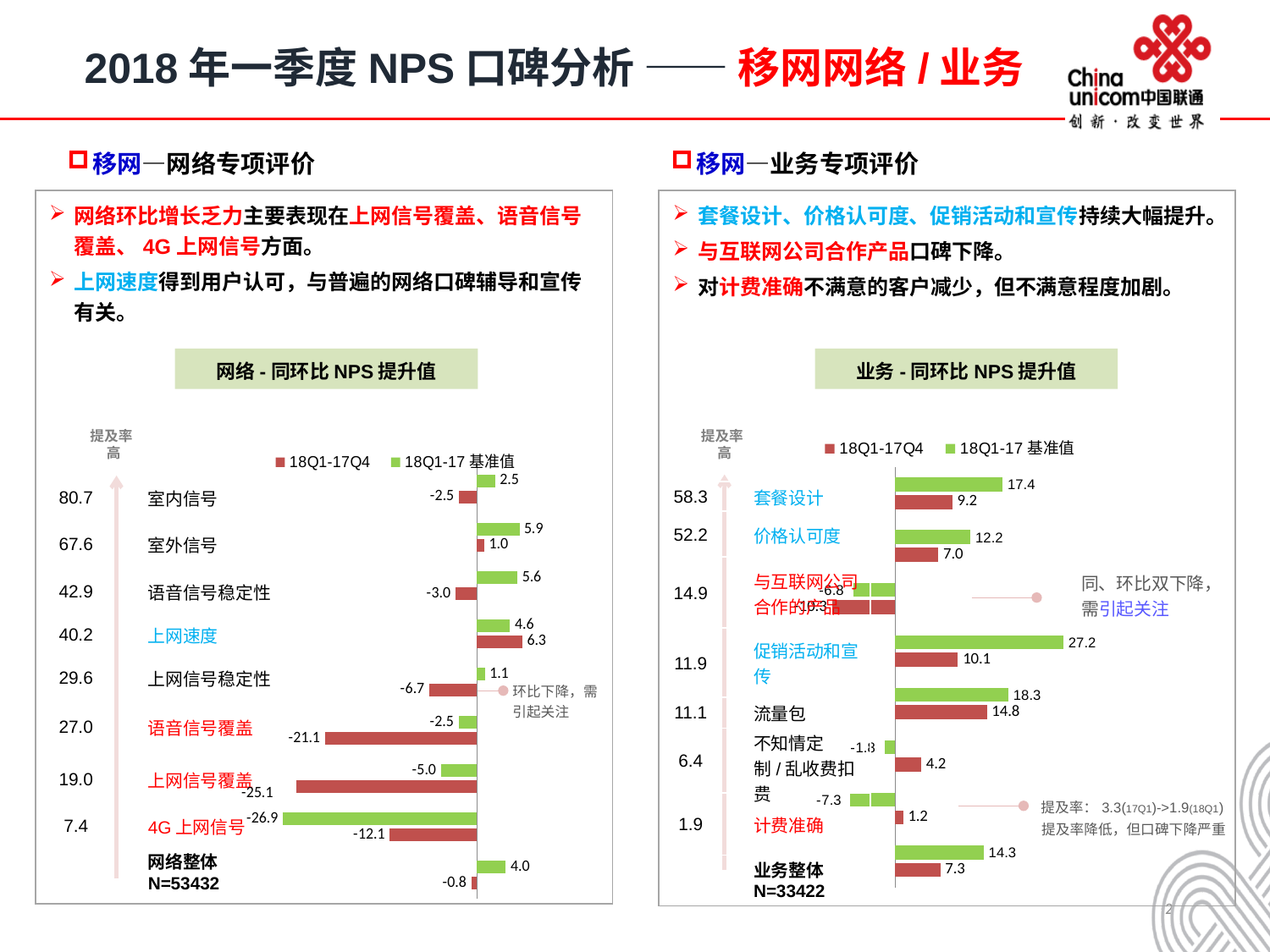

2018年一季度NPS口碑分析 —— 移网网络/业务
移网—网络专项评价
移网—业务专项评价

网络环比增长乏力主要表现在上网信号覆盖、语音信号覆盖、4G上网信号方面。
上网速度得到用户认可，与普遍的网络口碑辅导和宣传有关。
套餐设计、价格认可度、促销活动和宣传持续大幅提升。
与互联网公司合作产品口碑下降。
对计费准确不满意的客户减少，但不满意程度加剧。
网络-同环比NPS提升值
业务-同环比NPS提升值

### Chart

| Category | 18Q1-17基准值 | 18Q1-17Q4 |
|---|---|---|
| 套餐设计合理 | 17.35161010672389 | 9.226507866420103 |
| 价格认可度 | 12.156531425476839 | 6.978664976553112 |
| 与互联网公司合作的产品 | -6.827996351337358 | -10.260638338881245 |
| 促销活动和宣传 | 27.19702285244089 | 10.127492715619654 |
| 流量包 | 18.300118861790683 | 14.822552919797664 |
| 不知情定制/乱收费扣费 | -1.752514257892041 | 4.20477332704964 |
| 计费准确 | -7.276826019367124 | 1.2473260182416148 |
| 业务整体 | 14.3 | 7.283522154069454 |

### Chart

| Category | 18Q1-17基准值 | 18Q1-17Q4 |
|---|---|---|
| 室内信号 | 2.5313777311329675 | -2.4971722414924313 |
| 室外信号 | 5.902115392290299 | 1.0197100071276903 |
| 语音信号稳定性 | 5.619490128097107 | -3.003601970115078 |
| 上网速度 | 4.6 | 6.310302895936707 |
| 上网信号稳定性 | 1.1 | -6.653370884332478 |
| 语音信号覆盖 | -2.5443864617615777 | -21.121577283172048 |
| 上网信号覆盖 | -5.0 | -25.070785749130128 |
| 4G上网信号 | -26.939708796202282 | -12.143699441009325 |
| 网络整体 | 4.014440285885641 | -0.7973054697990376 |
提及率
高
提及率
高
| 80.7 | 室内信号 |
| --- | --- |
| 67.6 | 室外信号 |
| 42.9 | 语音信号稳定性 |
| 40.2 | 上网速度 |
| 29.6 | 上网信号稳定性 |
| 27.0 | 语音信号覆盖 |
| 19.0 | 上网信号覆盖 |
| 7.4 | 4G上网信号 |
|  | 网络整体 N=53432 |
| 58.3 | 套餐设计 |
| --- | --- |
| 52.2 | 价格认可度 |
| 14.9 | 与互联网公司合作的产品 |
| 11.9 | 促销活动和宣传 |
| 11.1 | 流量包 |
| 6.4 | 不知情定制/乱收费扣费 |
| 1.9 | 计费准确 |
|  | 业务整体 N=33422 |
| 同、环比双下降，需引起关注 |
| --- |
| 环比下降，需引起关注 |
| --- |
| 提及率：3.3(17Q1)->1.9(18Q1) |
| --- |
提及率降低，但口碑下降严重